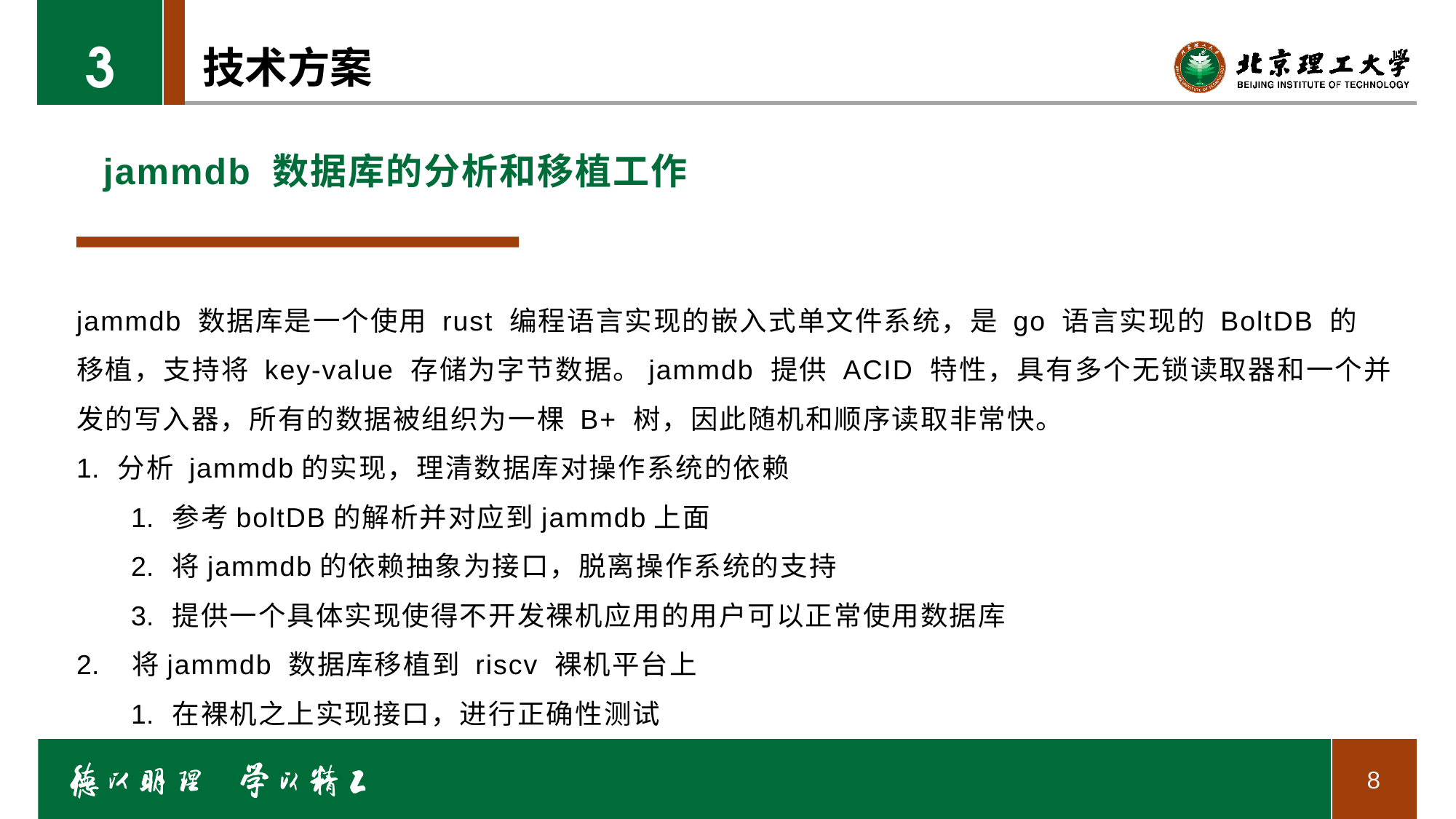

3
# 技术方案
 jammdb 数据库的分析和移植工作

jammdb 数据库是一个使用 rust 编程语言实现的嵌入式单文件系统，是 go 语言实现的 BoltDB 的
移植，支持将 key-value 存储为字节数据。jammdb 提供 ACID 特性，具有多个无锁读取器和一个并发的写入器，所有的数据被组织为一棵 B+ 树，因此随机和顺序读取非常快。
分析 jammdb的实现，理清数据库对操作系统的依赖
参考boltDB的解析并对应到jammdb上面
将jammdb的依赖抽象为接口，脱离操作系统的支持
提供一个具体实现使得不开发裸机应用的用户可以正常使用数据库
 将jammdb 数据库移植到 riscv 裸机平台上
在裸机之上实现接口，进行正确性测试